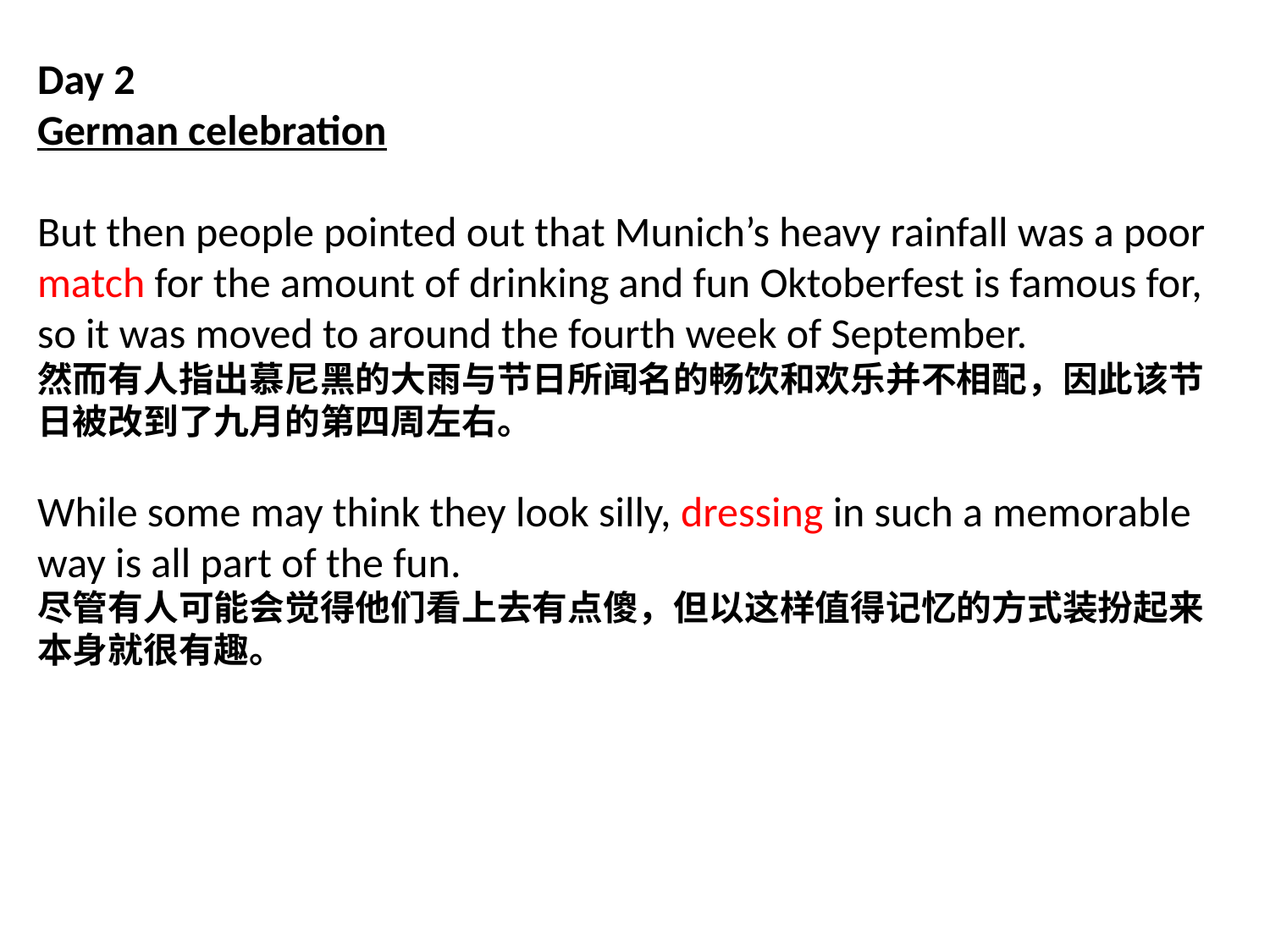

Day 2
German celebration

But then people pointed out that Munich’s heavy rainfall was a poor match for the amount of drinking and fun Oktoberfest is famous for, so it was moved to around the fourth week of September.
然而有人指出慕尼黑的大雨与节日所闻名的畅饮和欢乐并不相配，因此该节日被改到了九月的第四周左右。

While some may think they look silly, dressing in such a memorable way is all part of the fun.
尽管有人可能会觉得他们看上去有点傻，但以这样值得记忆的方式装扮起来本身就很有趣。